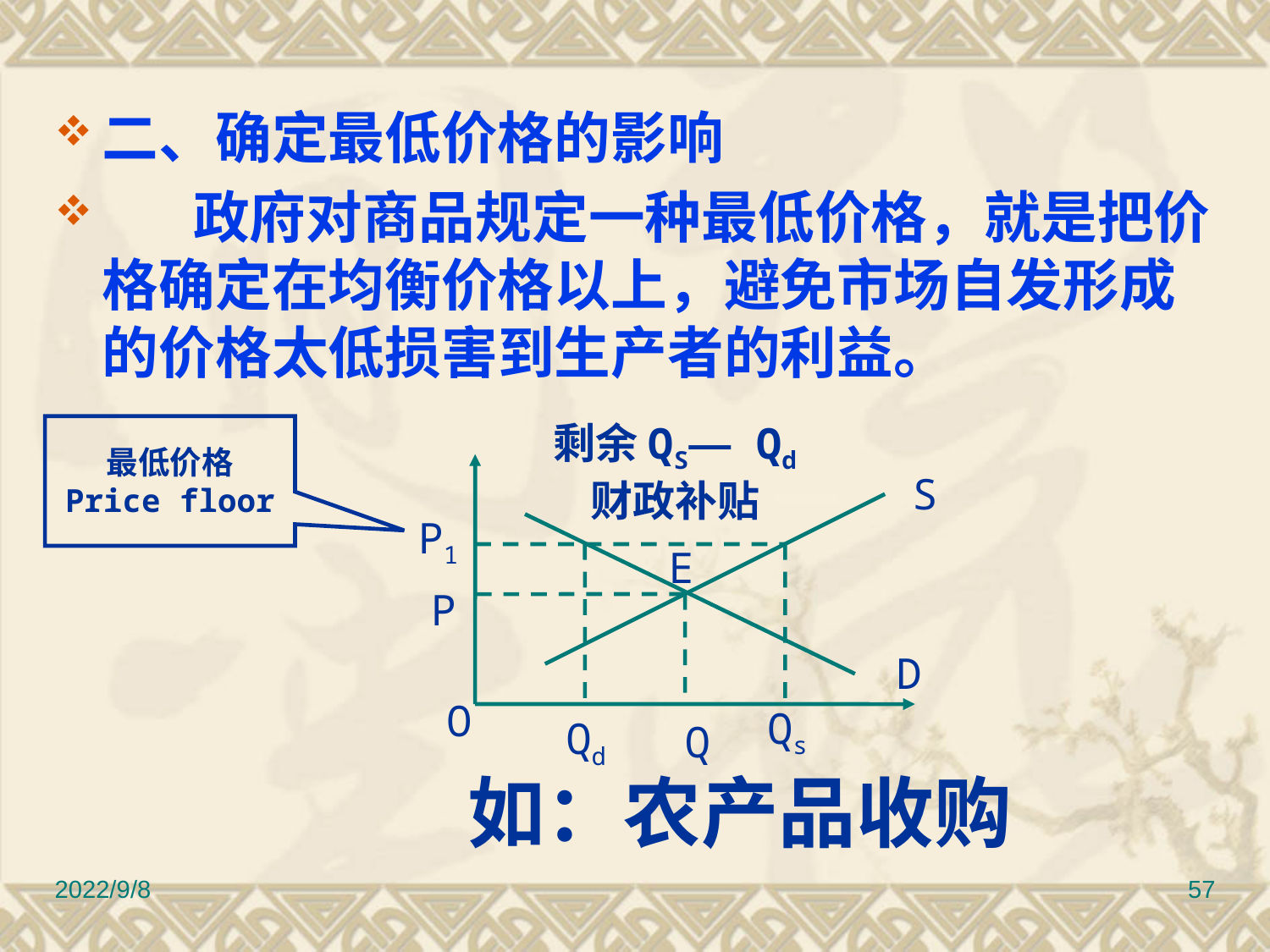

二、确定最低价格的影响
      政府对商品规定一种最低价格，就是把价格确定在均衡价格以上，避免市场自发形成的价格太低损害到生产者的利益。
最低价格
Price floor
剩余QS— Qd
财政补贴

S

P1

E
P

D
O

Q
Qs
Qd
# 如：农产品收购
2022/9/8
57